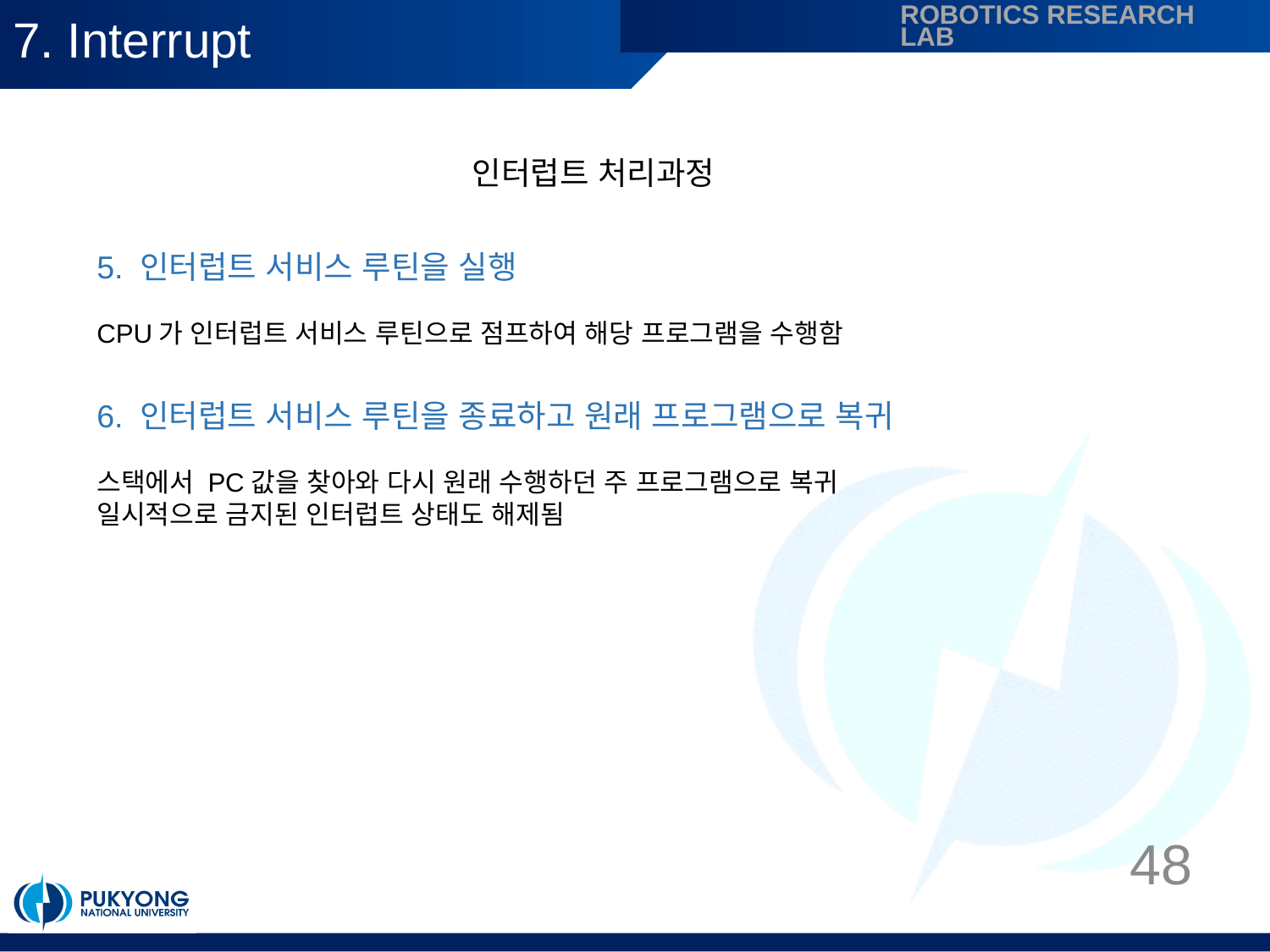

# 7. Interrupt
인터럽트 처리과정
5. 인터럽트 서비스 루틴을 실행

CPU가 인터럽트 서비스 루틴으로 점프하여 해당 프로그램을 수행함
6. 인터럽트 서비스 루틴을 종료하고 원래 프로그램으로 복귀

스택에서 PC값을 찾아와 다시 원래 수행하던 주 프로그램으로 복귀
일시적으로 금지된 인터럽트 상태도 해제됨
48